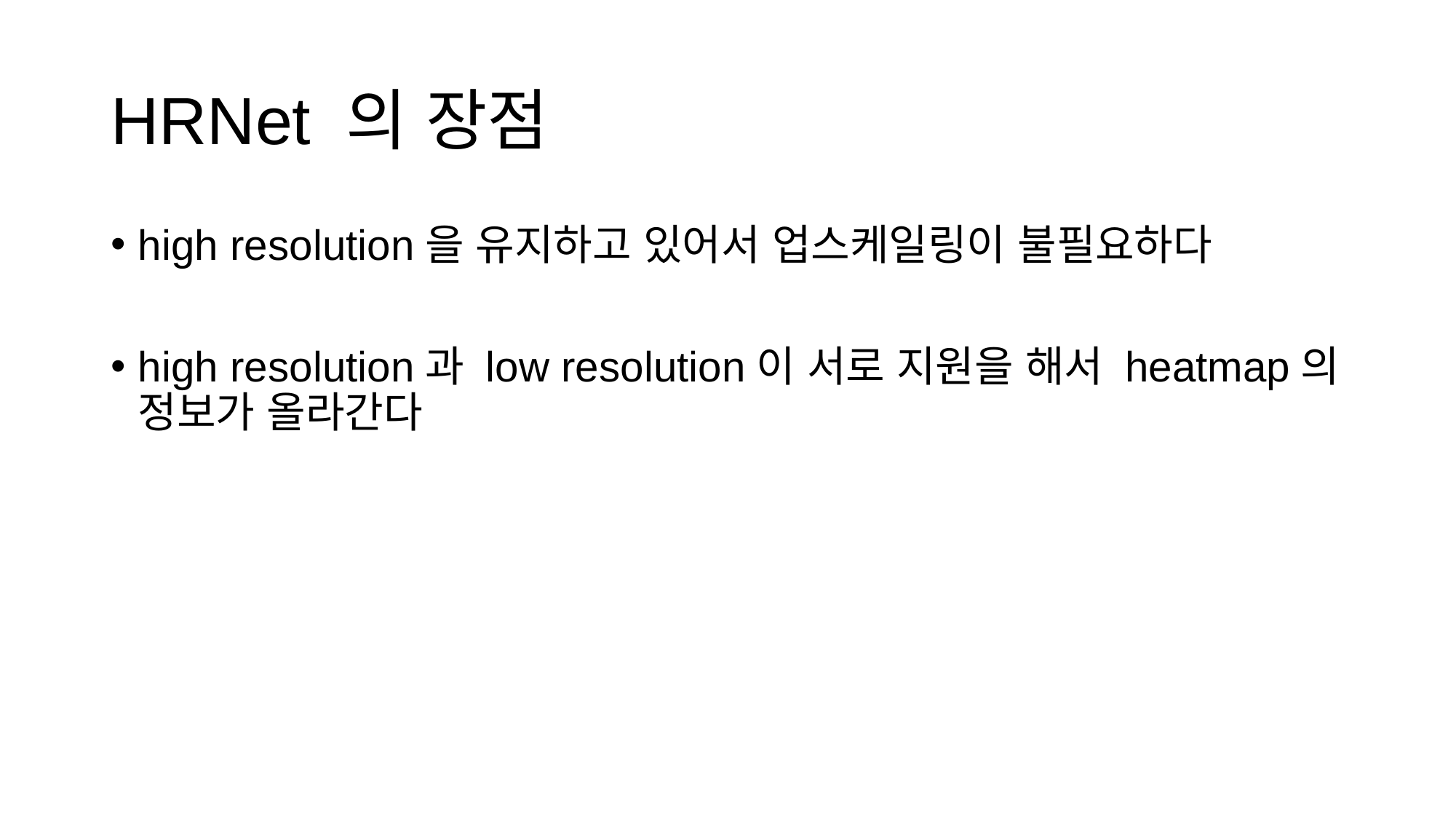

# HRNet 의 장점
high resolution을 유지하고 있어서 업스케일링이 불필요하다

high resolution과 low resolution이 서로 지원을 해서 heatmap의 정보가 올라간다